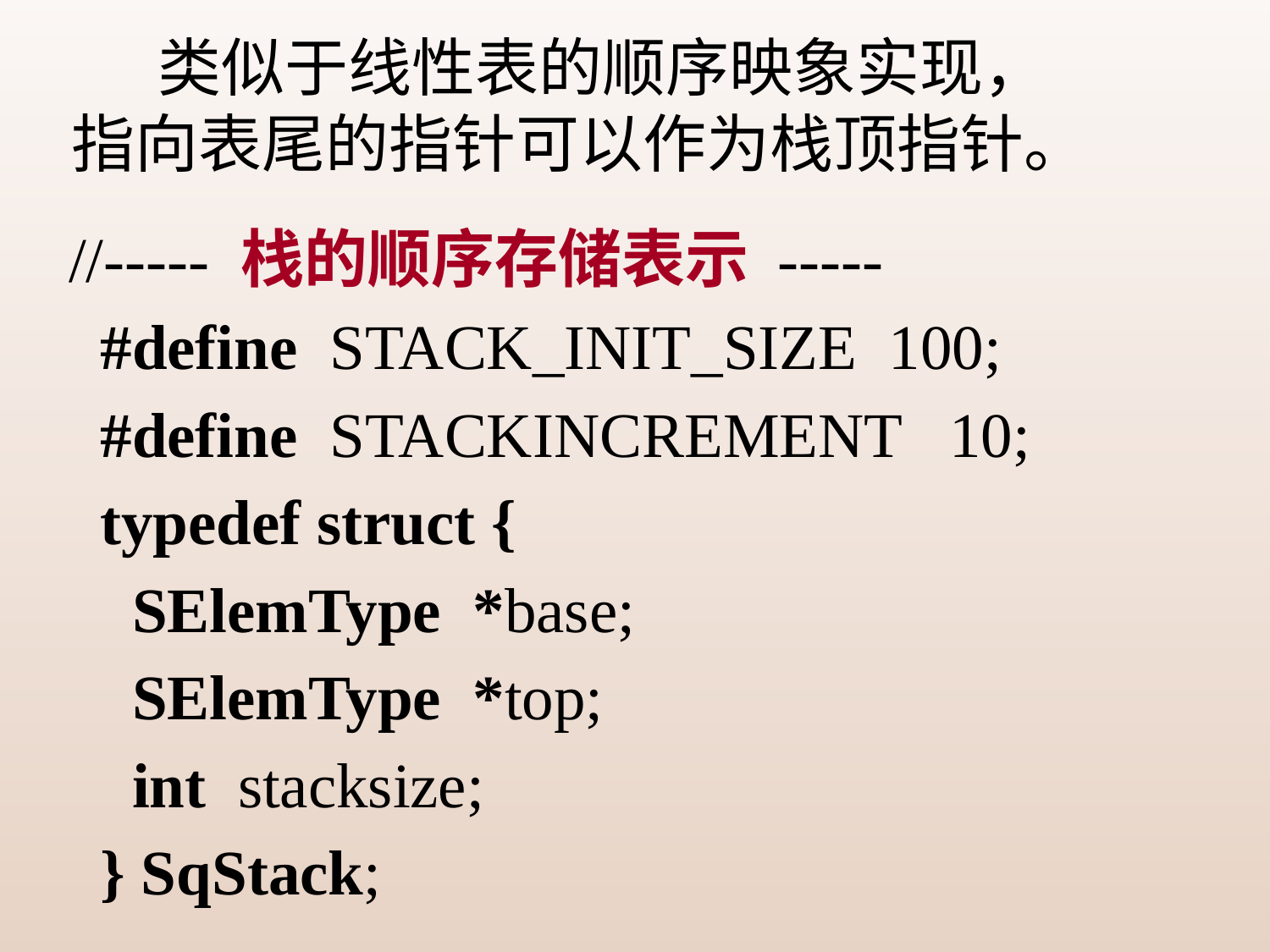

类似于线性表的顺序映象实现，指向表尾的指针可以作为栈顶指针。
//----- 栈的顺序存储表示 -----
  #define  STACK_INIT_SIZE  100;
  #define  STACKINCREMENT   10;
  typedef struct {
    SElemType  *base;
    SElemType  *top;
    int  stacksize;
  } SqStack;